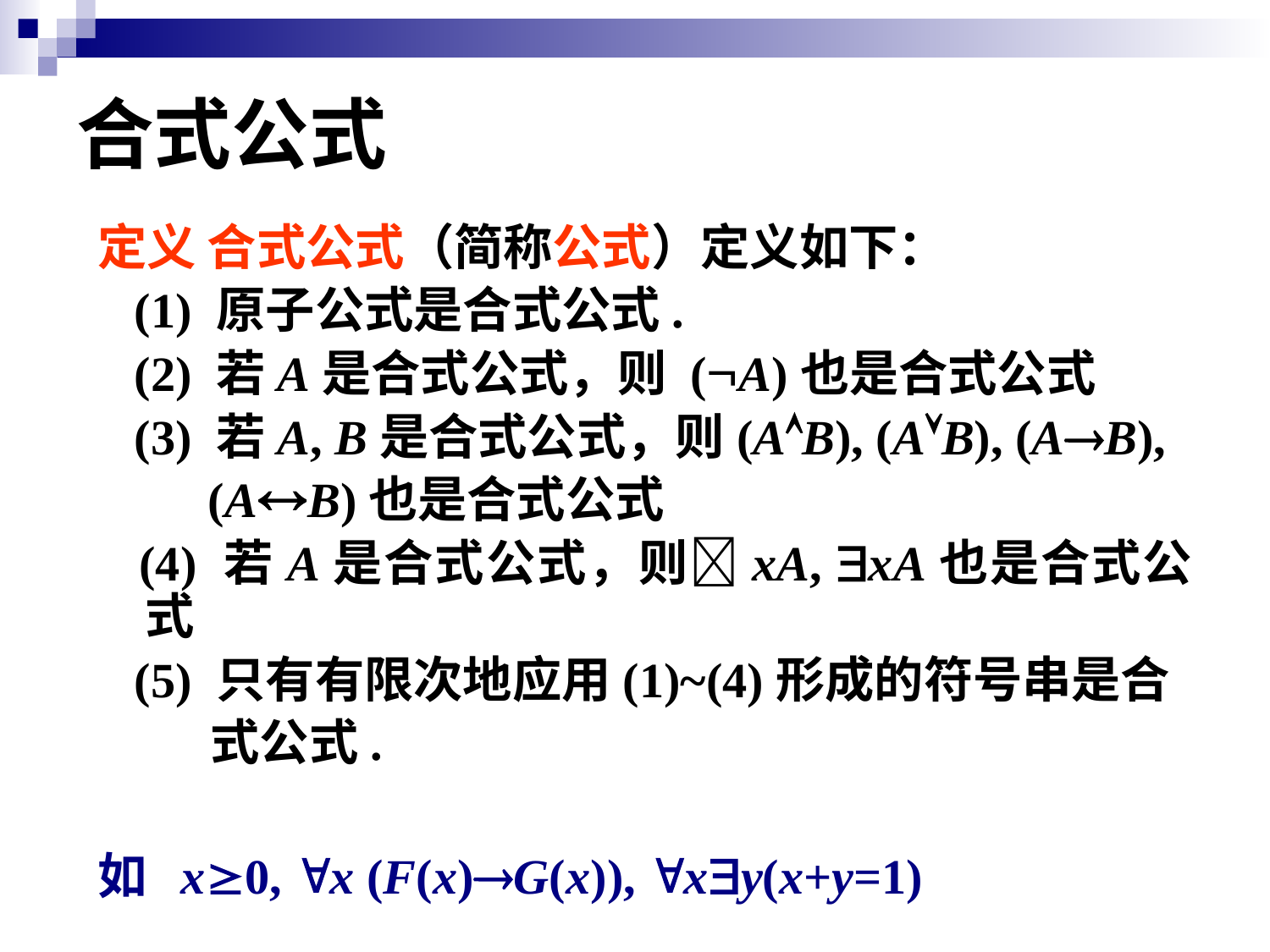

# 合式公式
定义 合式公式（简称公式）定义如下：
   (1) 原子公式是合式公式.
   (2) 若A是合式公式，则 (¬A)也是合式公式
   (3) 若A, B是合式公式，则(A∧B), (A∨B), (A→B),
         (A↔B)也是合式公式
   (4) 若A是合式公式，则∀xA, ∃xA也是合式公式
   (5) 只有有限次地应用(1)~(4)形成的符号串是合
         式公式.

如  x≥0, ∀x (F(x)→G(x)), ∀x∃y(x+y=1)
5